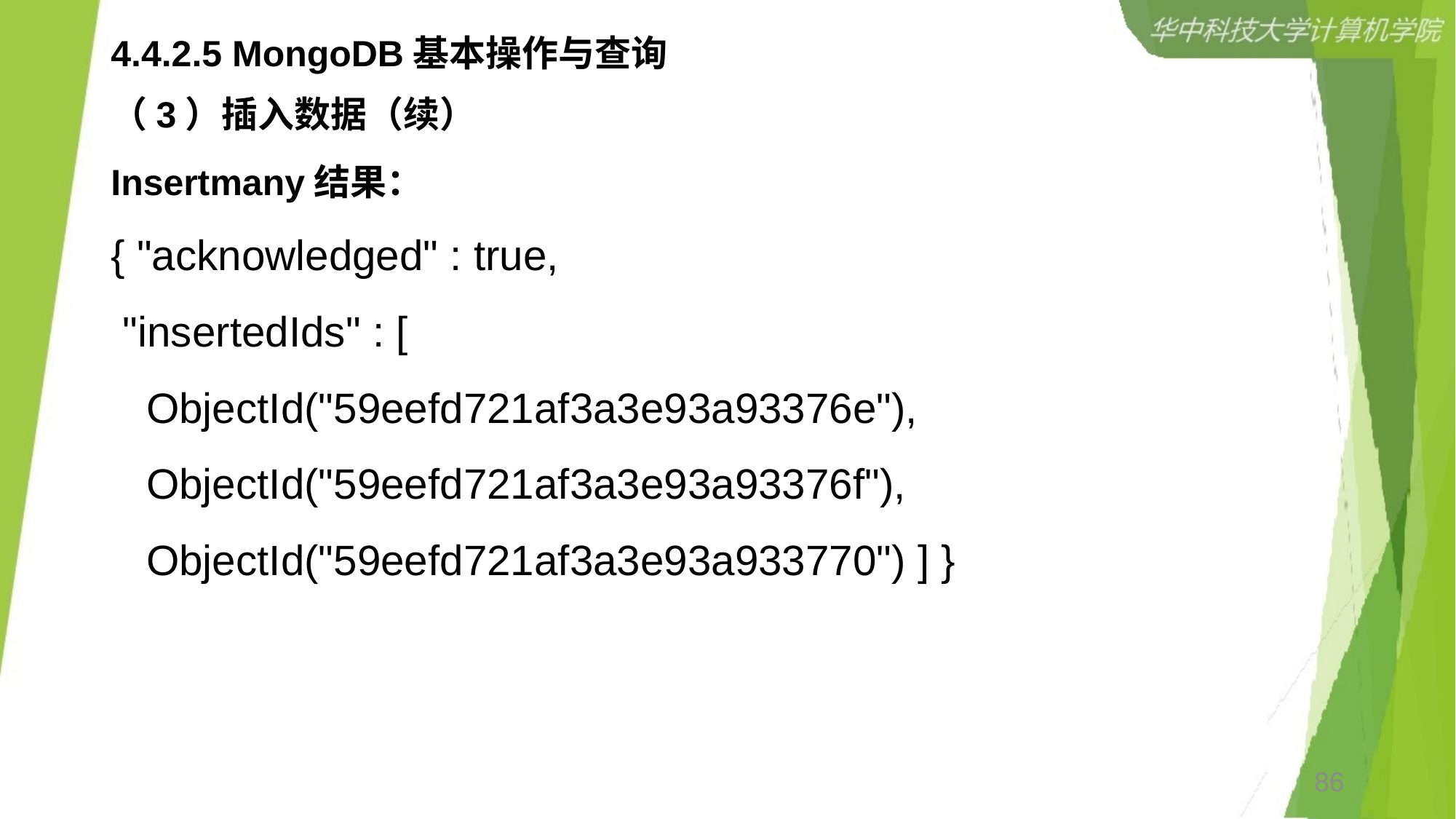

# 4.4.2.5 MongoDB基本操作与查询
（3）插入数据（续）
Insertmany结果：
{ "acknowledged" : true,
 "insertedIds" : [
   ObjectId("59eefd721af3a3e93a93376e"),
   ObjectId("59eefd721af3a3e93a93376f"),
   ObjectId("59eefd721af3a3e93a933770") ] }
86